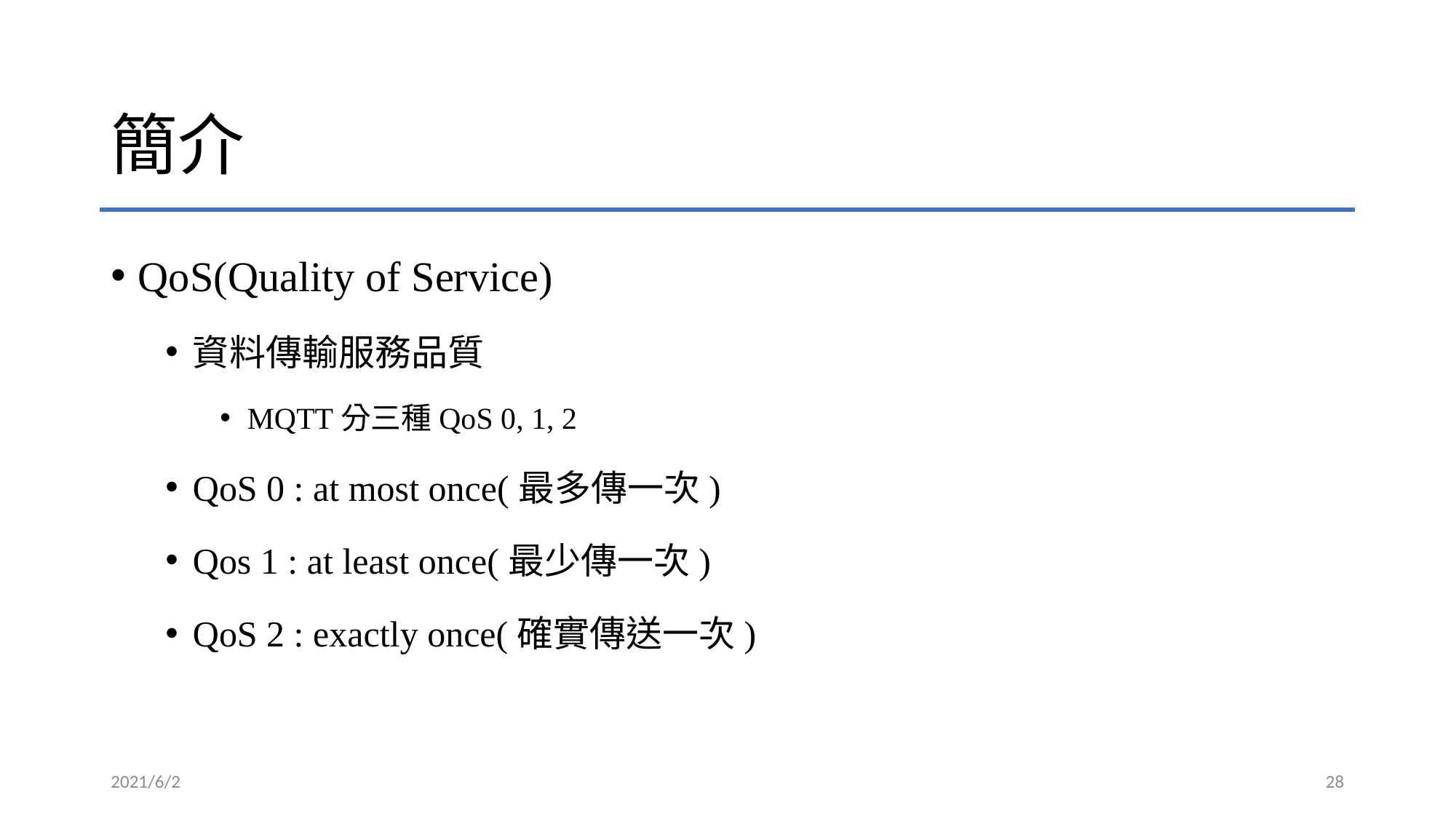

# 簡介
QoS(Quality of Service)
資料傳輸服務品質
MQTT分三種QoS 0, 1, 2
QoS 0 : at most once(最多傳一次)
Qos 1 : at least once(最少傳一次)
QoS 2 : exactly once(確實傳送一次)

2021/6/2
28